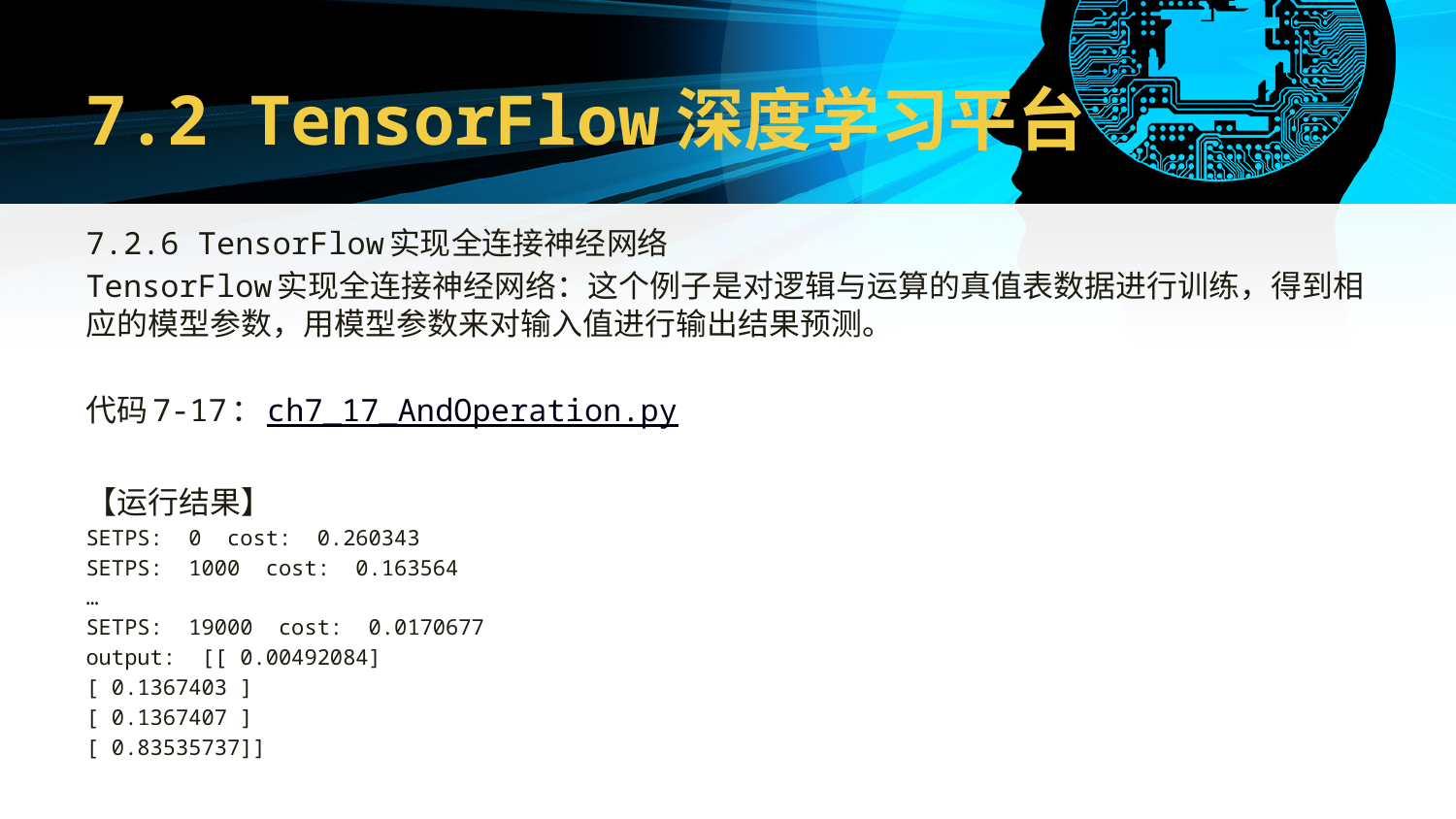

# 7.2 TensorFlow深度学习平台
7.2.6 TensorFlow实现全连接神经网络
TensorFlow实现全连接神经网络：这个例子是对逻辑与运算的真值表数据进行训练，得到相应的模型参数，用模型参数来对输入值进行输出结果预测。

代码7-17：ch7_17_AndOperation.py

【运行结果】
SETPS:  0  cost:  0.260343
SETPS:  1000  cost:  0.163564
…
SETPS:  19000  cost:  0.0170677
output:  [[ 0.00492084]
[ 0.1367403 ]
[ 0.1367407 ]
[ 0.83535737]]